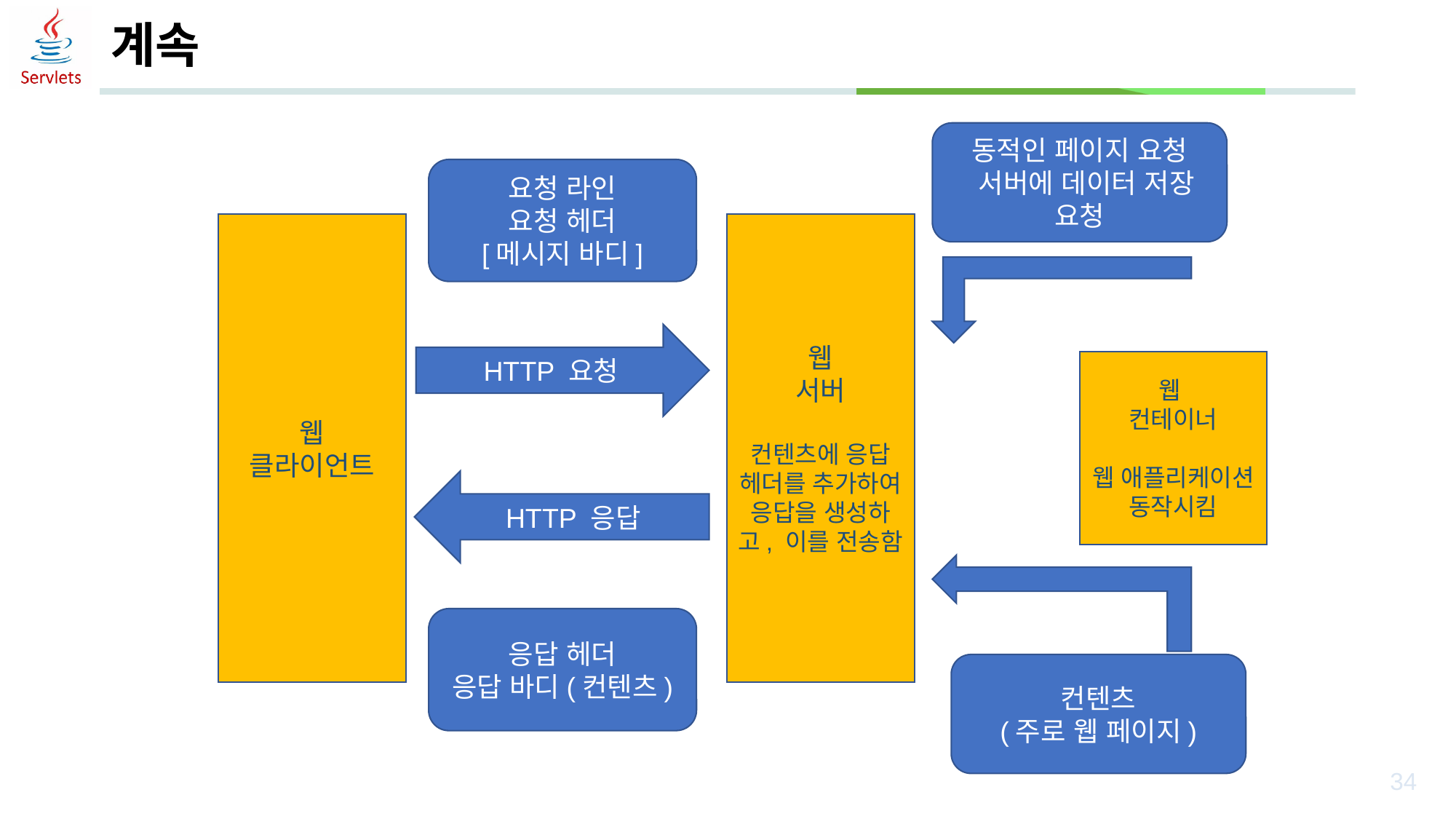

# 계속
동적인 페이지 요청
 서버에 데이터 저장 요청
요청 라인
요청 헤더
[메시지 바디]
웹
클라이언트
웹
서버

컨텐츠에 응답 헤더를 추가하여 응답을 생성하고, 이를 전송함

HTTP 요청
웹
컨테이너

웹 애플리케이션 동작시킴

HTTP 응답
응답 헤더
응답 바디(컨텐츠)
컨텐츠
(주로 웹 페이지)
34